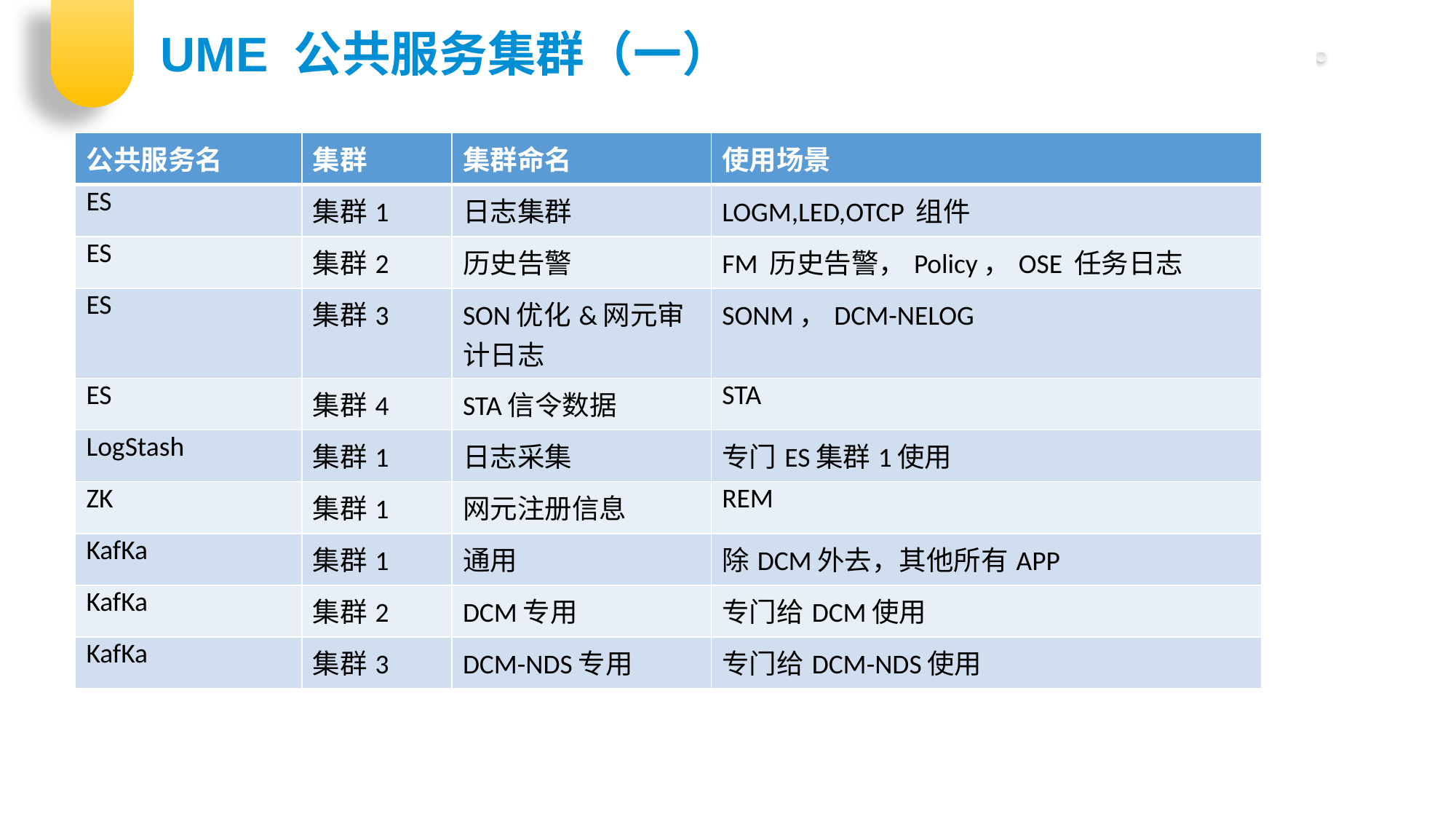

UME 公共服务集群（一）

| 公共服务名 | 集群 | 集群命名 | 使用场景 |
| --- | --- | --- | --- |
| ES | 集群1 | 日志集群 | LOGM,LED,OTCP 组件 |
| ES | 集群2 | 历史告警 | FM 历史告警，Policy，OSE 任务日志 |
| ES | 集群3 | SON优化&网元审计日志 | SONM，DCM-NELOG |
| ES | 集群4 | STA信令数据 | STA |
| LogStash | 集群1 | 日志采集 | 专门ES集群1使用 |
| ZK | 集群1 | 网元注册信息 | REM |
| KafKa | 集群1 | 通用 | 除DCM外去，其他所有APP |
| KafKa | 集群2 | DCM专用 | 专门给DCM使用 |
| KafKa | 集群3 | DCM-NDS专用 | 专门给DCM-NDS使用 |